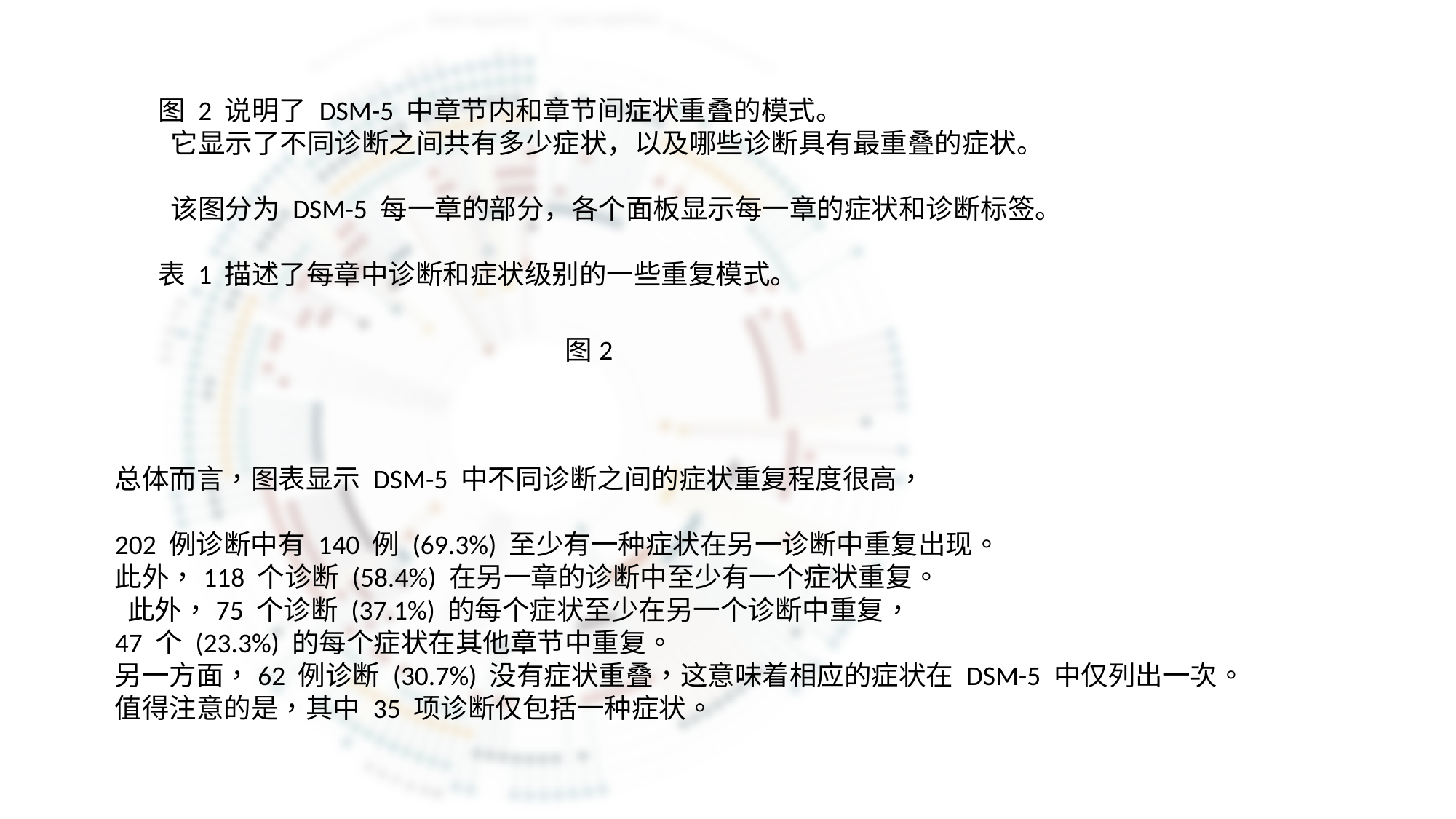

图 2 说明了 DSM-5 中章节内和章节间症状重叠的模式。
 它显示了不同诊断之间共有多少症状，以及哪些诊断具有最重叠的症状。

 该图分为 DSM-5 每一章的部分，各个面板显示每一章的症状和诊断标签。

表 1 描述了每章中诊断和症状级别的一些重复模式。
图2
总体而言，图表显示 DSM-5 中不同诊断之间的症状重复程度很高，

202 例诊断中有 140 例 (69.3%) 至少有一种症状在另一诊断中重复出现。
此外，118 个诊断 (58.4%) 在另一章的诊断中至少有一个症状重复。
 此外，75 个诊断 (37.1%) 的每个症状至少在另一个诊断中重复，
47 个 (23.3%) 的每个症状在其他章节中重复。
另一方面，62 例诊断 (30.7%) 没有症状重叠，这意味着相应的症状在 DSM-5 中仅列出一次。
值得注意的是，其中 35 项诊断仅包括一种症状。